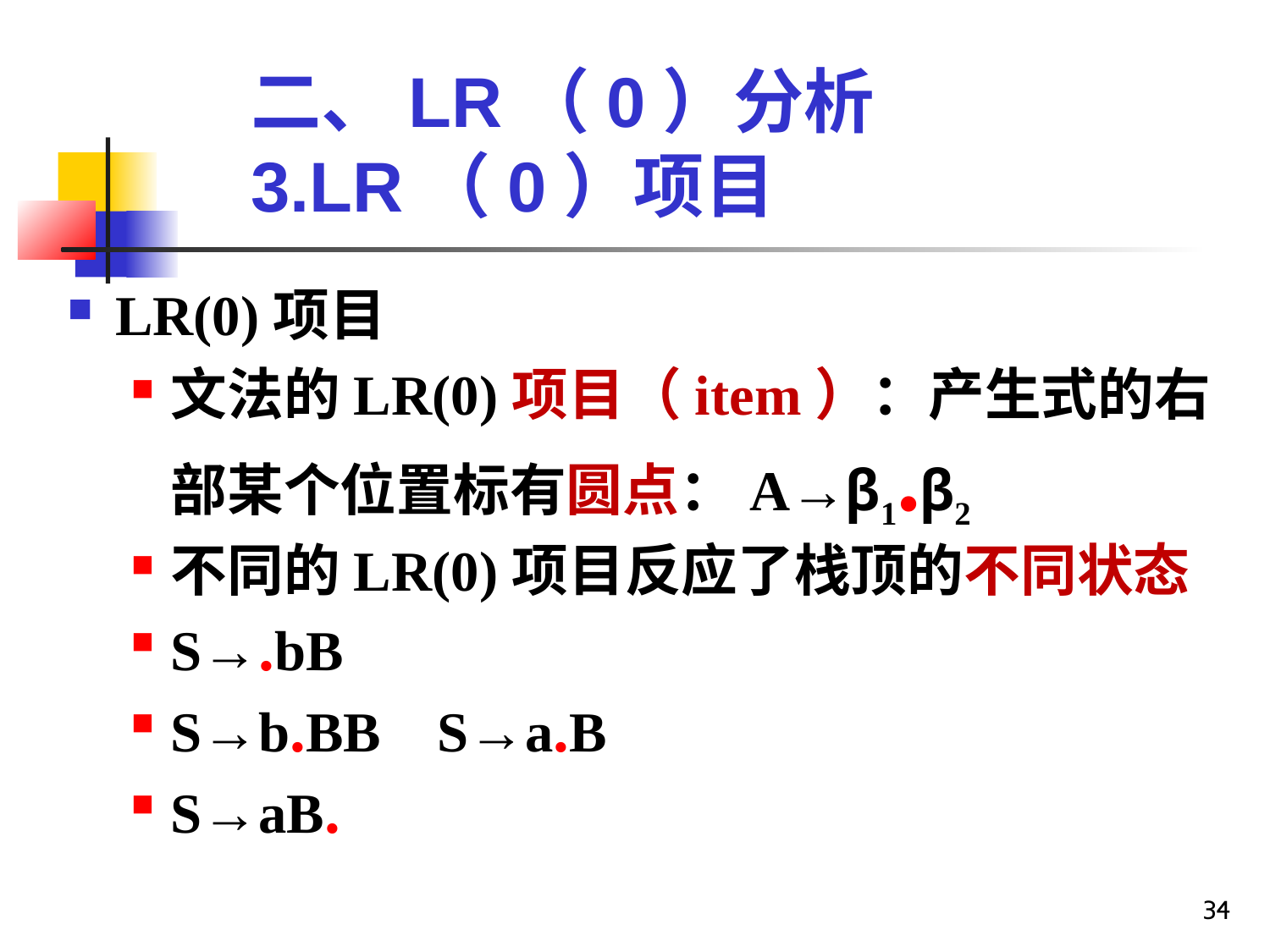

二、LR（0）分析
3.LR（0）项目
LR(0)项目
文法的LR(0)项目（item）：产生式的右部某个位置标有圆点：A→β1.β2
不同的LR(0)项目反应了栈顶的不同状态
S→.bB
S→b.BB 	 S→a.B
S→aB.
34